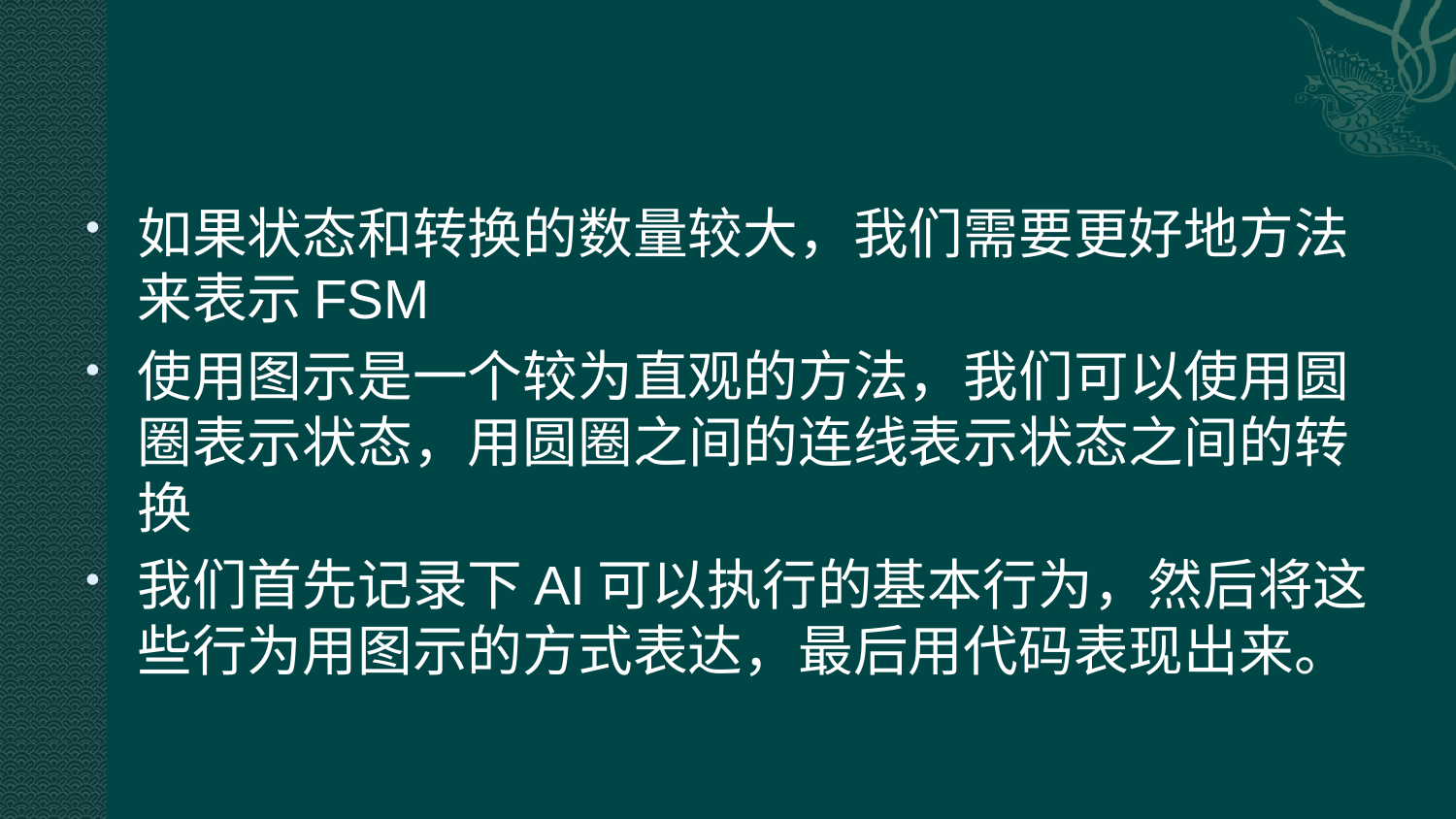

#
如果状态和转换的数量较大，我们需要更好地方法来表示FSM
使用图示是一个较为直观的方法，我们可以使用圆圈表示状态，用圆圈之间的连线表示状态之间的转换
我们首先记录下AI可以执行的基本行为，然后将这些行为用图示的方式表达，最后用代码表现出来。